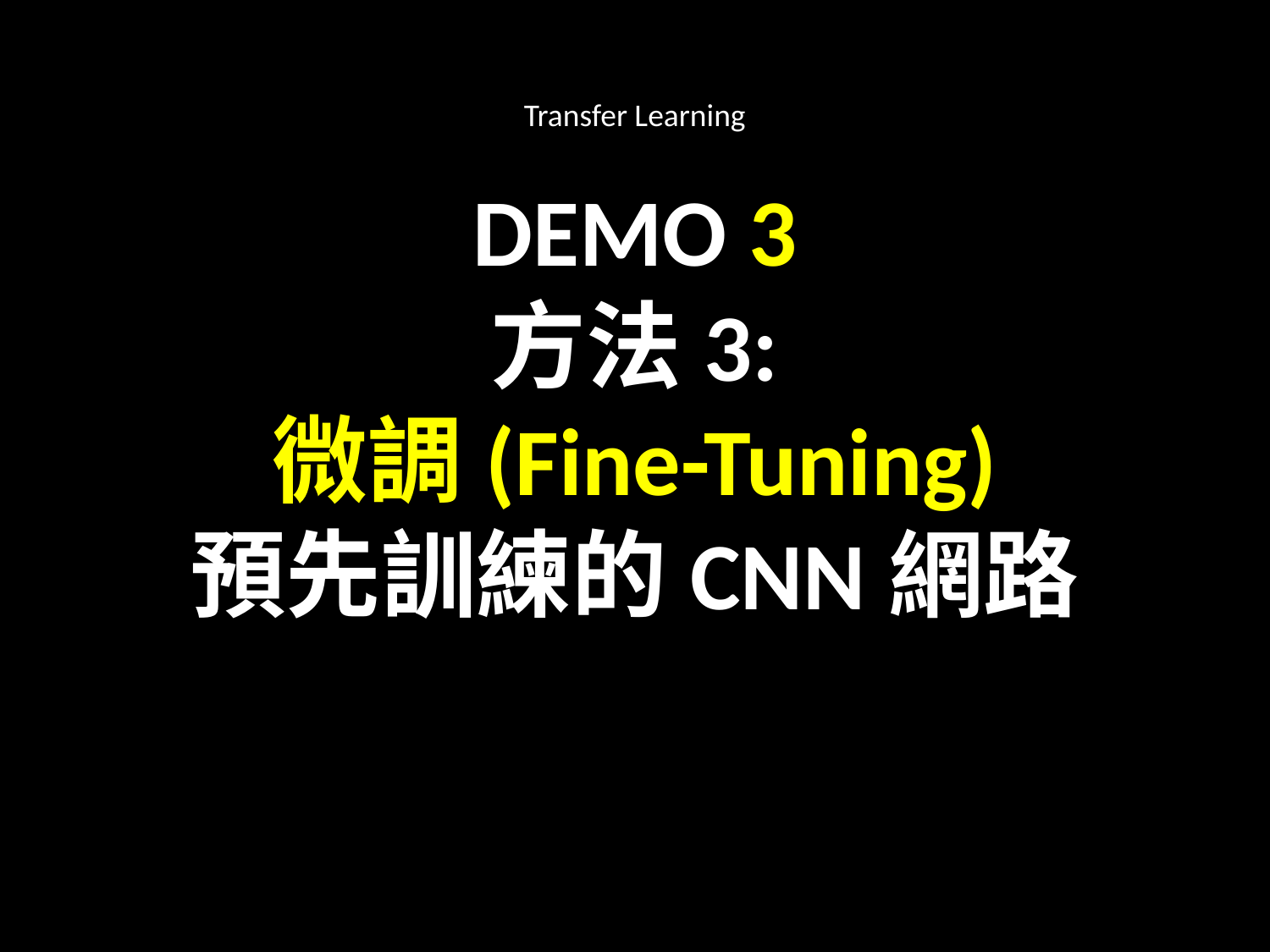

Transfer Learning

DEMO 3
方法3:
微調(Fine-Tuning)
預先訓練的CNN網路